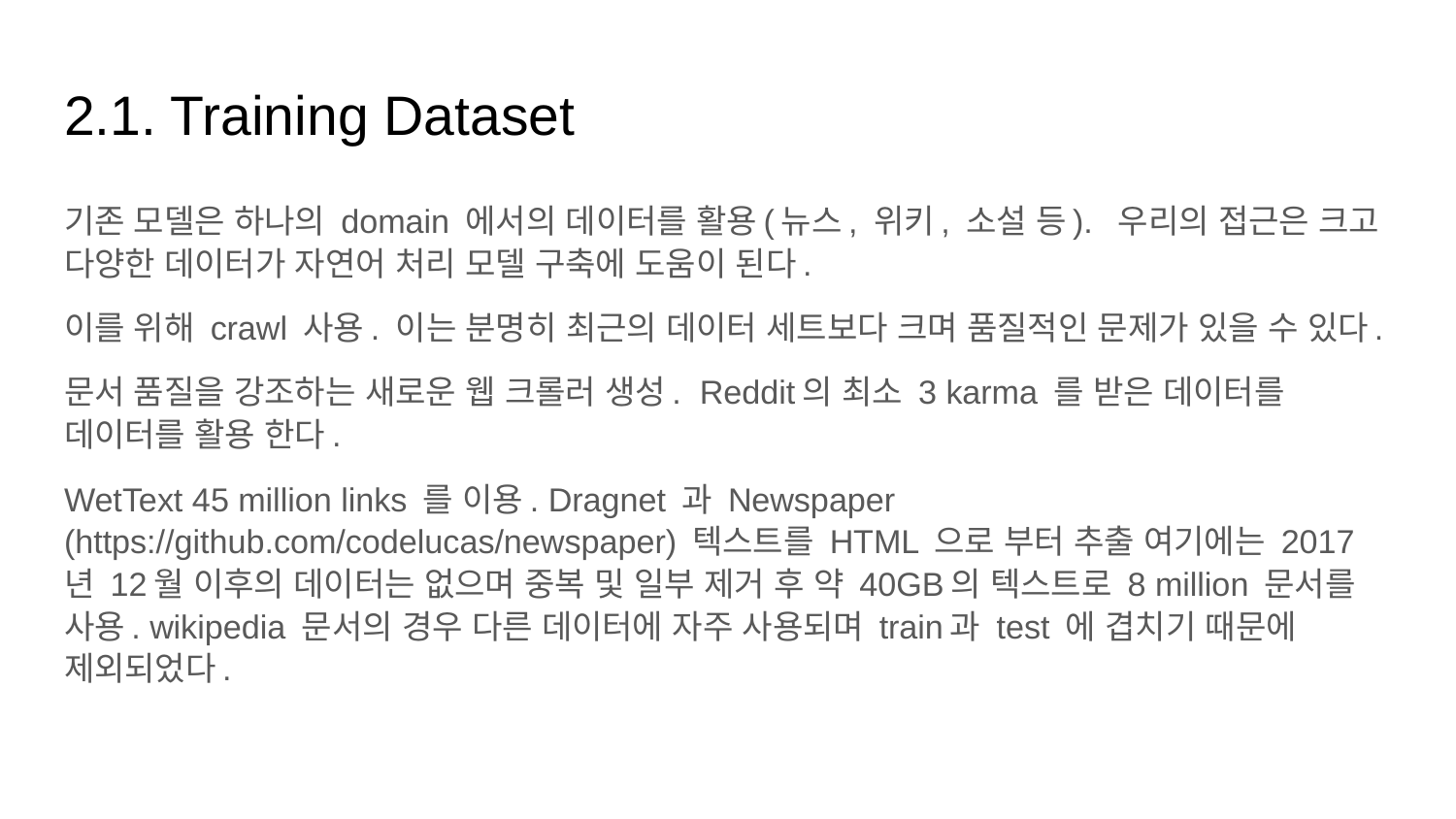

# 2.1. Training Dataset
기존 모델은 하나의 domain 에서의 데이터를 활용(뉴스, 위키, 소설 등).  우리의 접근은 크고 다양한 데이터가 자연어 처리 모델 구축에 도움이 된다.
이를 위해 crawl 사용. 이는 분명히 최근의 데이터 세트보다 크며 품질적인 문제가 있을 수 있다.
문서 품질을 강조하는 새로운 웹 크롤러 생성.  Reddit의 최소 3 karma 를 받은 데이터를 데이터를 활용 한다.
WetText 45 million links 를 이용. Dragnet 과 Newspaper (https://github.com/codelucas/newspaper) 텍스트를 HTML 으로 부터 추출 여기에는 2017년 12월 이후의 데이터는 없으며 중복 및 일부 제거 후 약 40GB의 텍스트로 8 million 문서를 사용. wikipedia 문서의 경우 다른 데이터에 자주 사용되며 train과 test 에 겹치기 때문에 제외되었다.